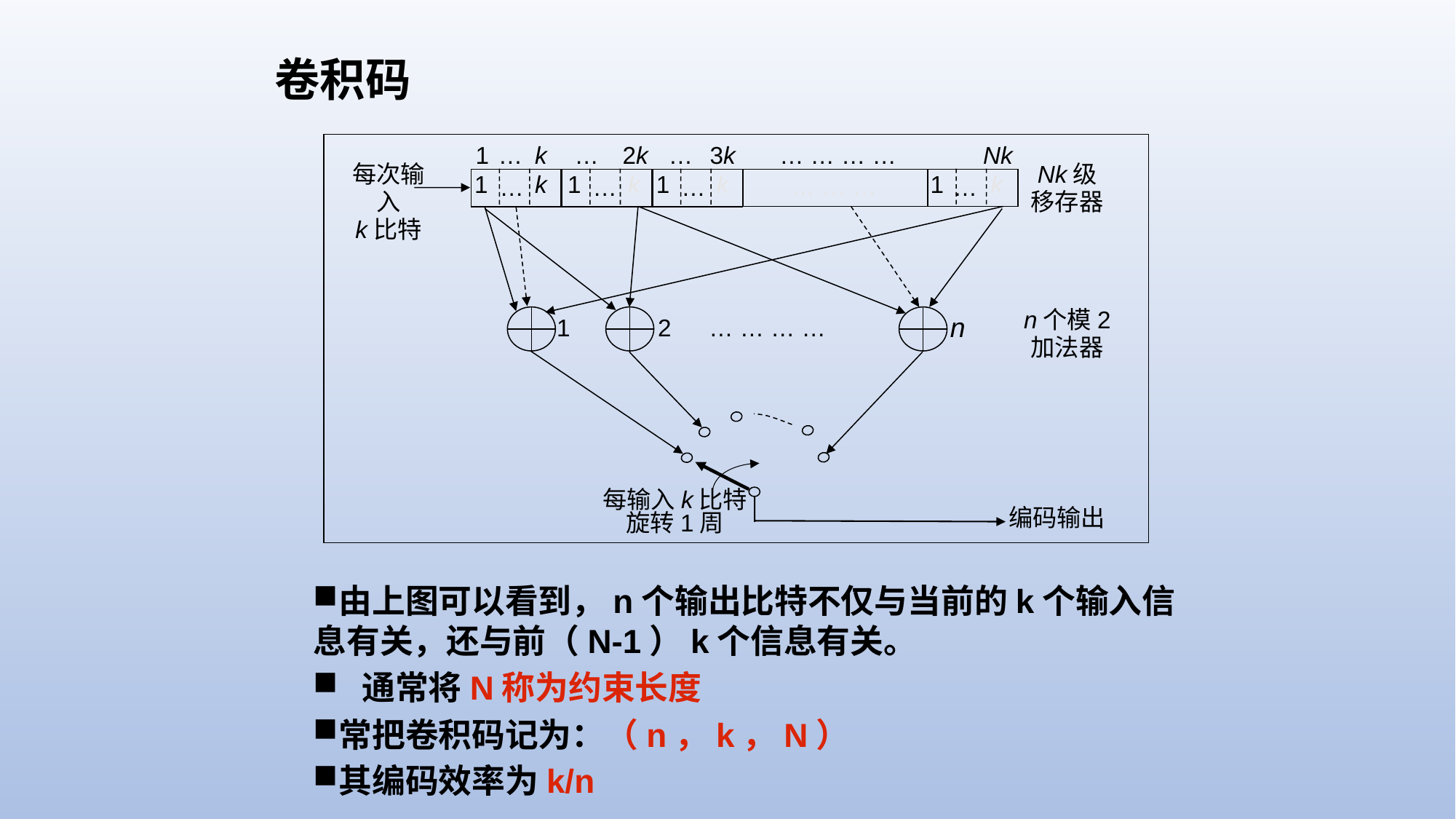

# 卷积码

1
…

k
…

2k

…
3k

Nk

… … … …

1
k
…
1
k
…
1
k
…
1
k
… … …

…

… … … …

n
1
2

每次输入
k比特
Nk级
移存器
n个模2
加法器

每输入k比特
旋转1周
编码输出
由上图可以看到，n个输出比特不仅与当前的k个输入信息有关，还与前（N-1）k个信息有关。
  通常将N称为约束长度
常把卷积码记为：（n，k，N）
其编码效率为k/n